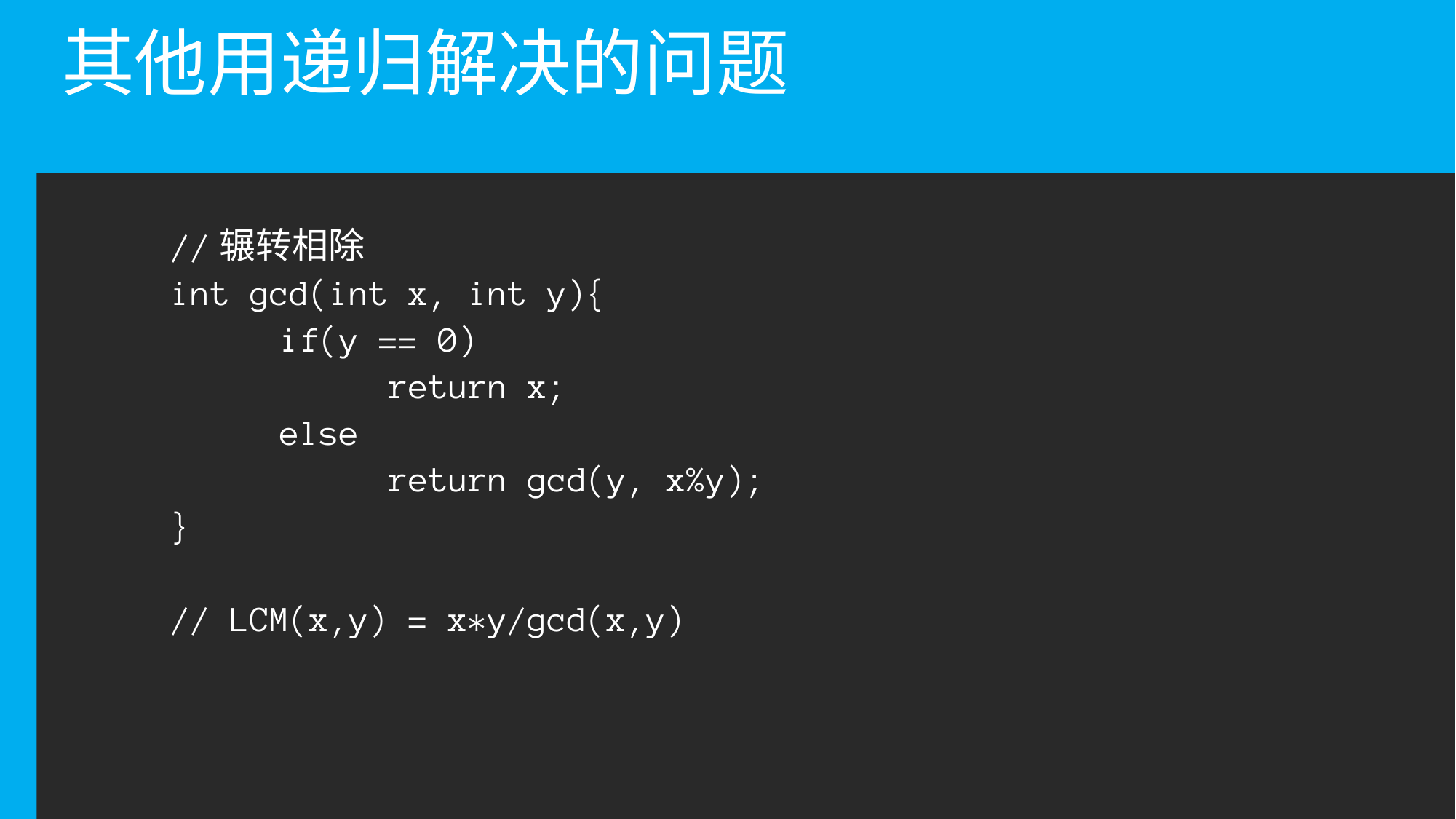

# 其他用递归解决的问题
	//辗转相除
	int gcd(int x, int y){
		if(y == 0)
			return x;
		else
			return gcd(y, x%y);
	}

	// LCM(x,y) = x*y/gcd(x,y)